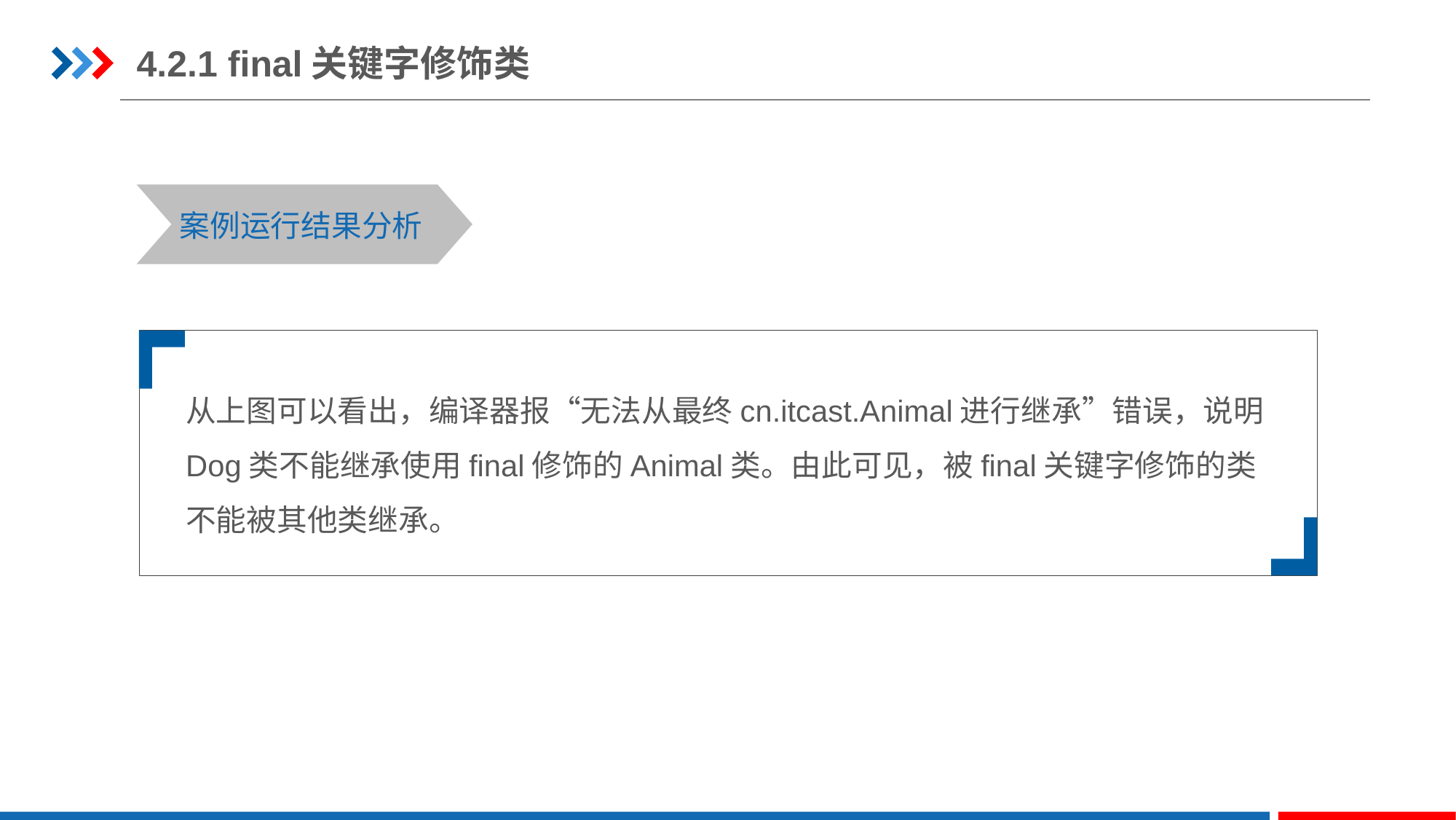

4.2.1 final关键字修饰类

案例运行结果分析

从上图可以看出，编译器报“无法从最终cn.itcast.Animal进行继承”错误，说明Dog类不能继承使用final修饰的Animal类。由此可见，被final关键字修饰的类不能被其他类继承。